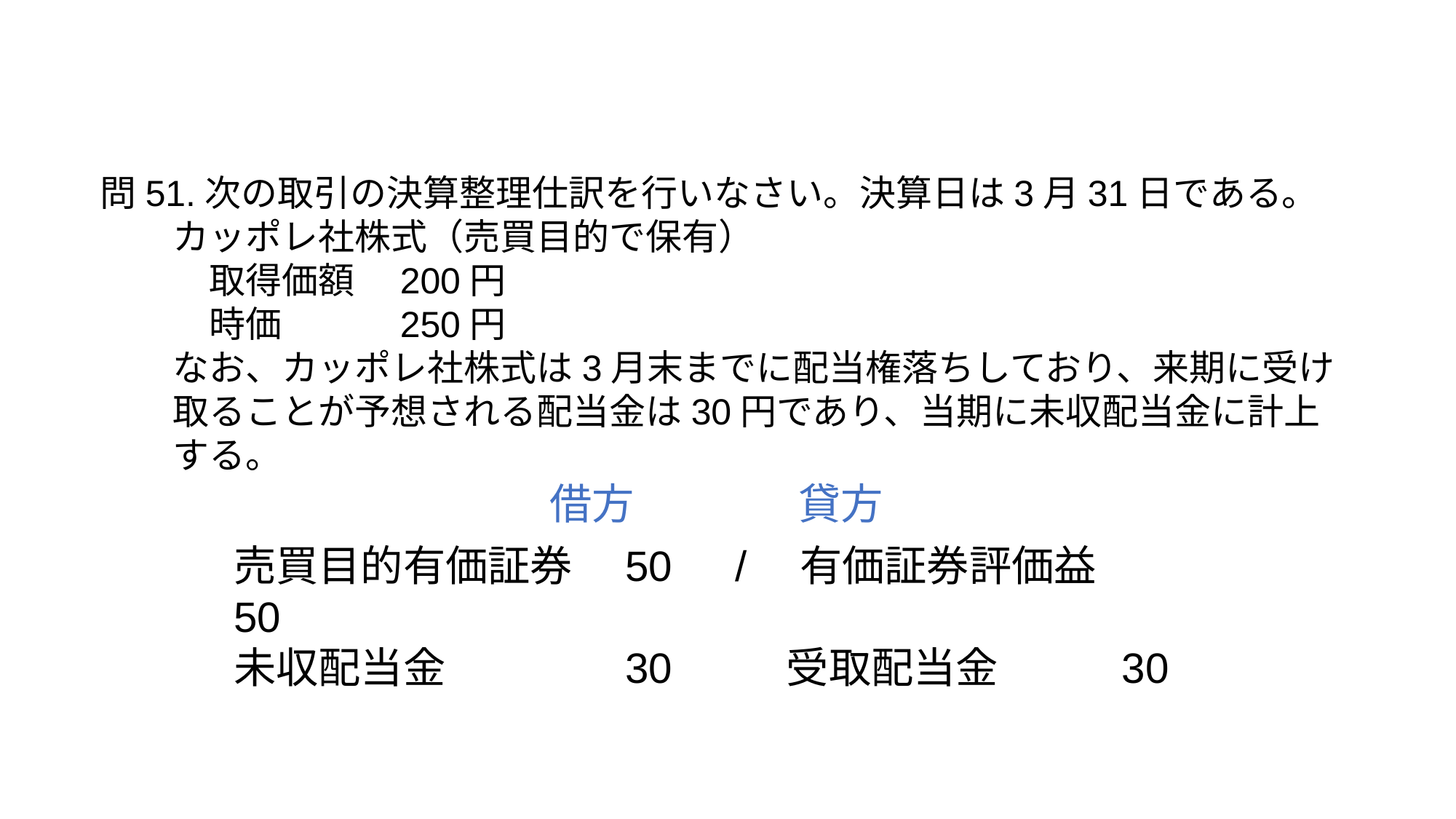

問51.次の取引の決算整理仕訳を行いなさい。決算日は3月31日である。
　　カッポレ社株式（売買目的で保有）
　　　取得価額　200円
　　　時価　　　250円
　　なお、カッポレ社株式は3月末までに配当権落ちしており、来期に受け
　　取ることが予想される配当金は30円であり、当期に未収配当金に計上
　　する。
借方
貸方
売買目的有価証券　50　/　有価証券評価益　50
未収配当金　　　　30　　  受取配当金　　   30